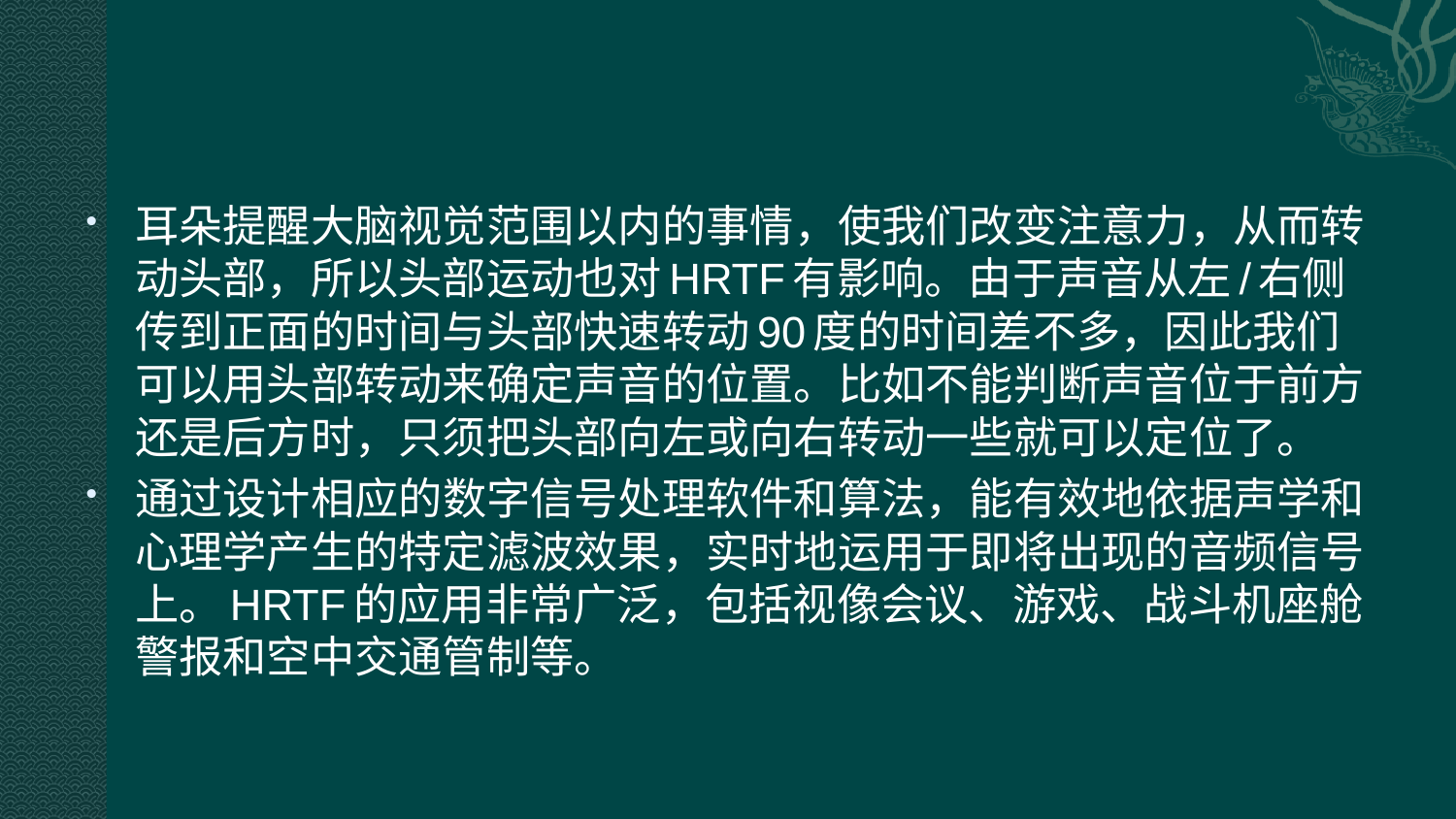

#
耳朵提醒大脑视觉范围以内的事情，使我们改变注意力，从而转动头部，所以头部运动也对HRTF有影响。由于声音从左/右侧传到正面的时间与头部快速转动90度的时间差不多，因此我们可以用头部转动来确定声音的位置。比如不能判断声音位于前方还是后方时，只须把头部向左或向右转动一些就可以定位了。
通过设计相应的数字信号处理软件和算法，能有效地依据声学和心理学产生的特定滤波效果，实时地运用于即将出现的音频信号上。HRTF的应用非常广泛，包括视像会议、游戏、战斗机座舱警报和空中交通管制等。